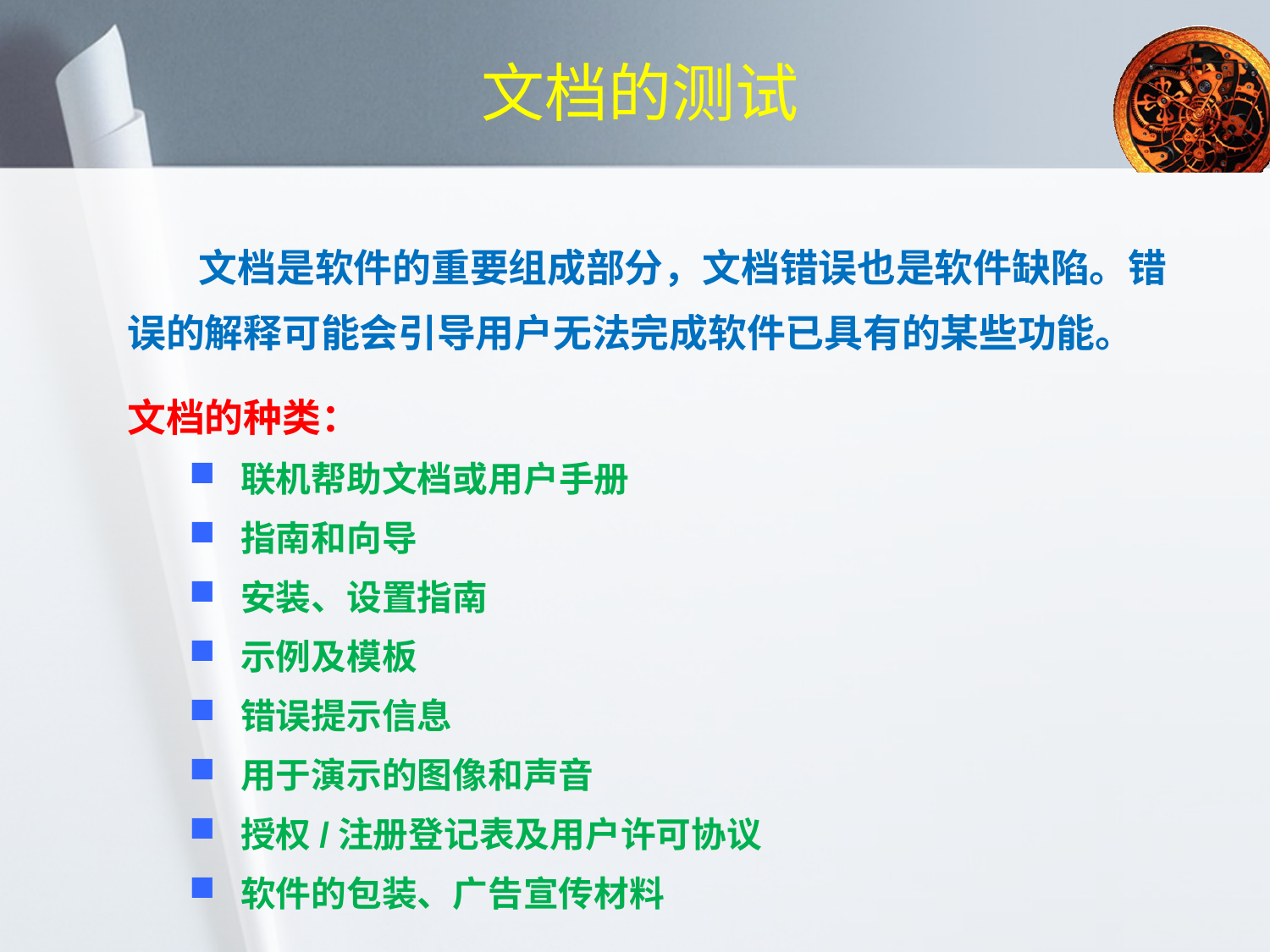

# 文档的测试
       文档是软件的重要组成部分，文档错误也是软件缺陷。错误的解释可能会引导用户无法完成软件已具有的某些功能。
文档的种类：
  联机帮助文档或用户手册
  指南和向导
  安装、设置指南
  示例及模板
  错误提示信息
  用于演示的图像和声音
  授权/注册登记表及用户许可协议
  软件的包装、广告宣传材料